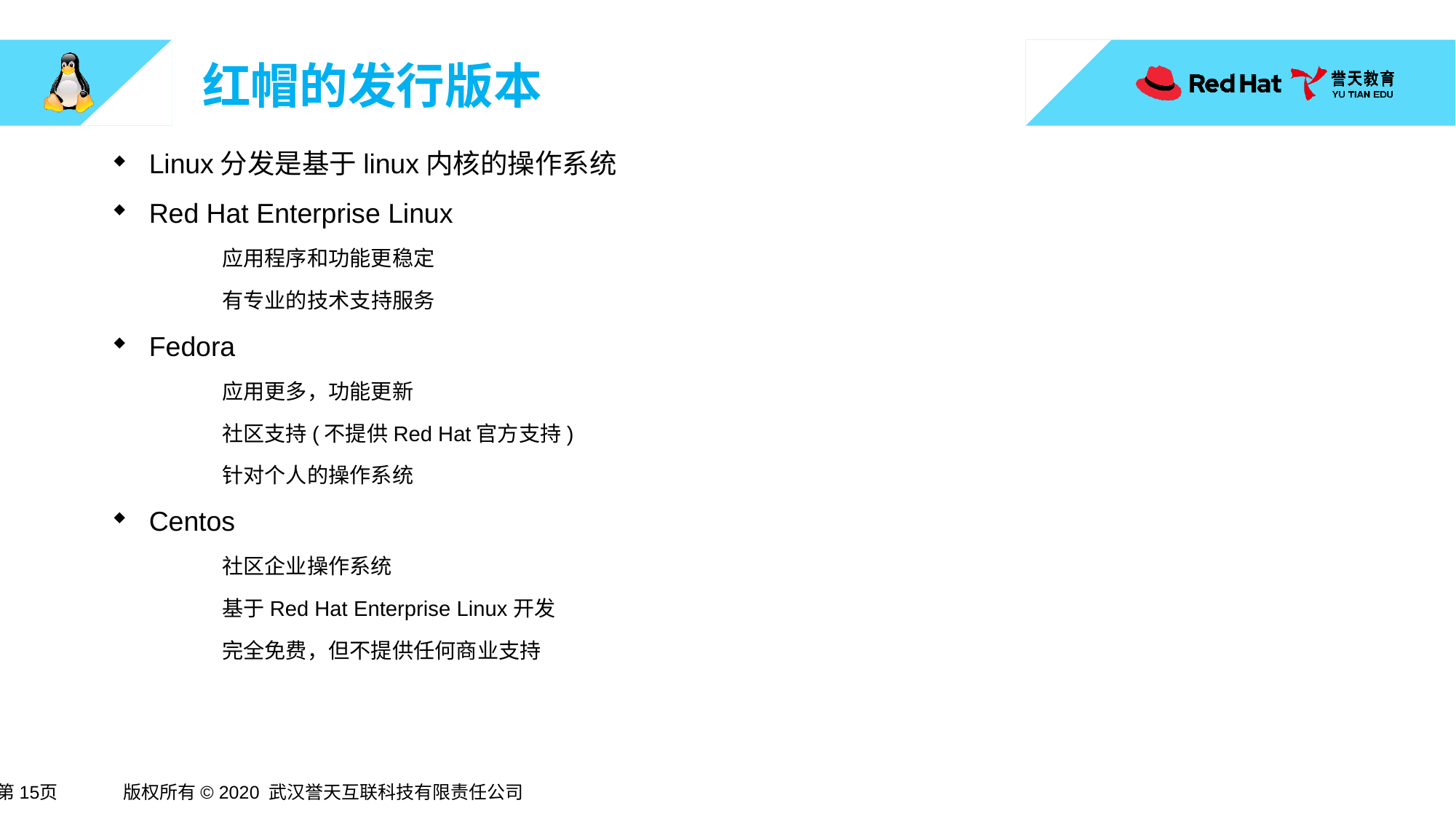

# 红帽的发行版本
Linux分发是基于linux内核的操作系统
Red Hat Enterprise Linux
应用程序和功能更稳定
有专业的技术支持服务
Fedora
应用更多，功能更新
社区支持(不提供Red Hat官方支持)
针对个人的操作系统
Centos
社区企业操作系统
基于Red Hat Enterprise Linux开发
完全免费，但不提供任何商业支持
15